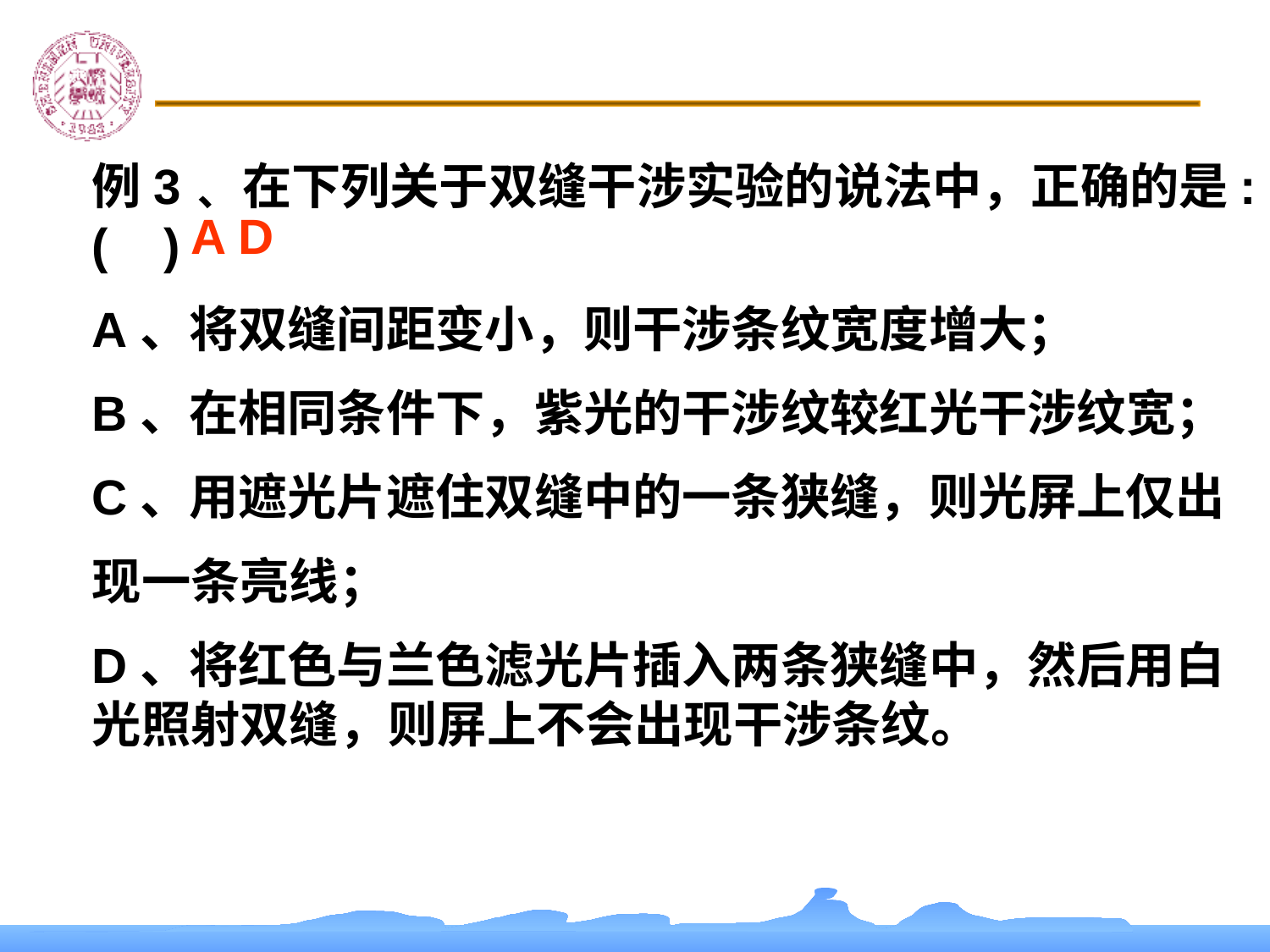

例3﹑在下列关于双缝干涉实验的说法中，正确的是:(    )
A、将双缝间距变小，则干涉条纹宽度增大；
B、在相同条件下，紫光的干涉纹较红光干涉纹宽；
C、用遮光片遮住双缝中的一条狭缝，则光屏上仅出
现一条亮线；
D、将红色与兰色滤光片插入两条狭缝中，然后用白光照射双缝，则屏上不会出现干涉条纹。
A D